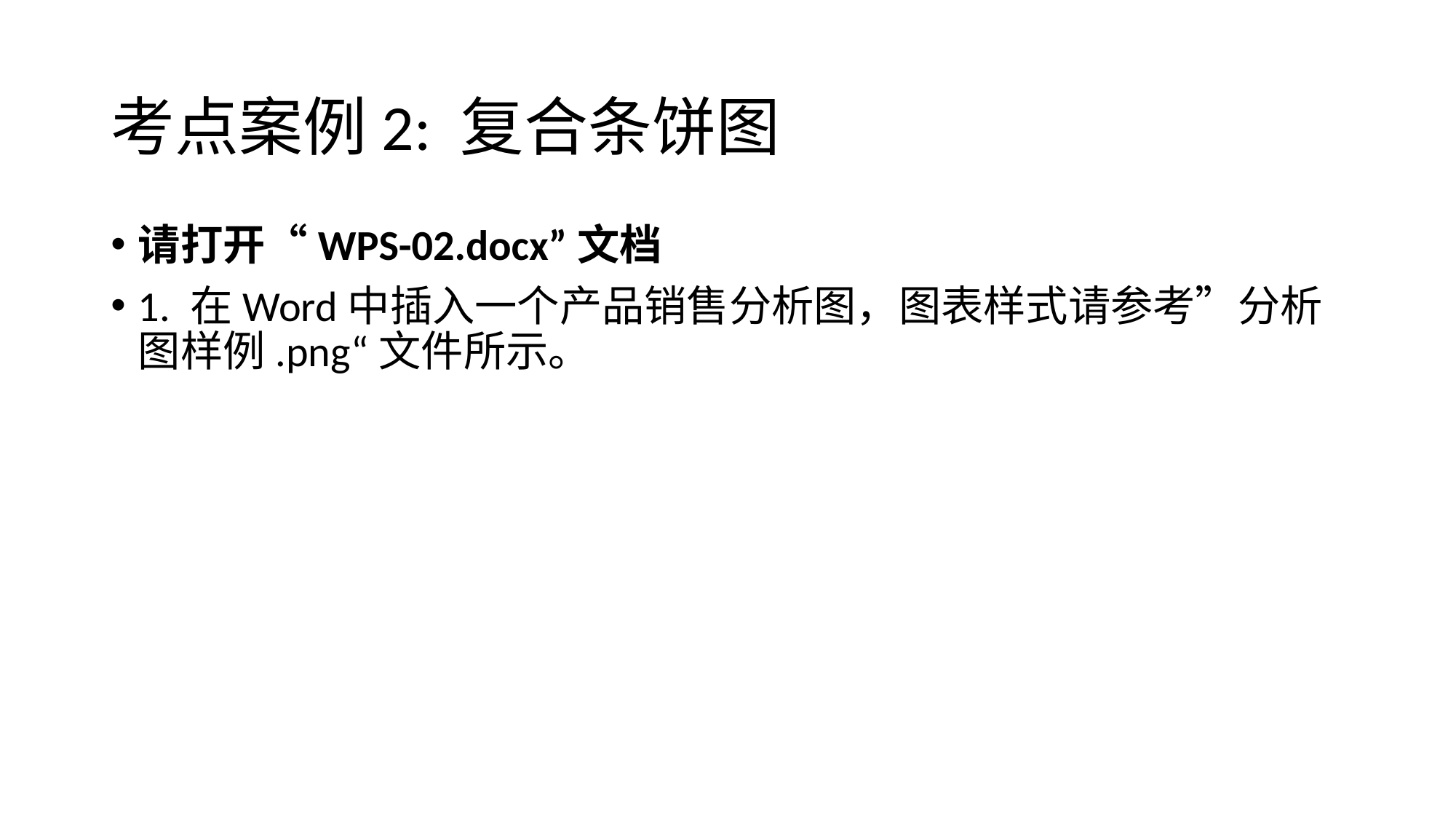

# 考点案例2: 复合条饼图
请打开“WPS-02.docx”文档
1. 在Word中插入一个产品销售分析图，图表样式请参考”分析图样例.png“文件所示。